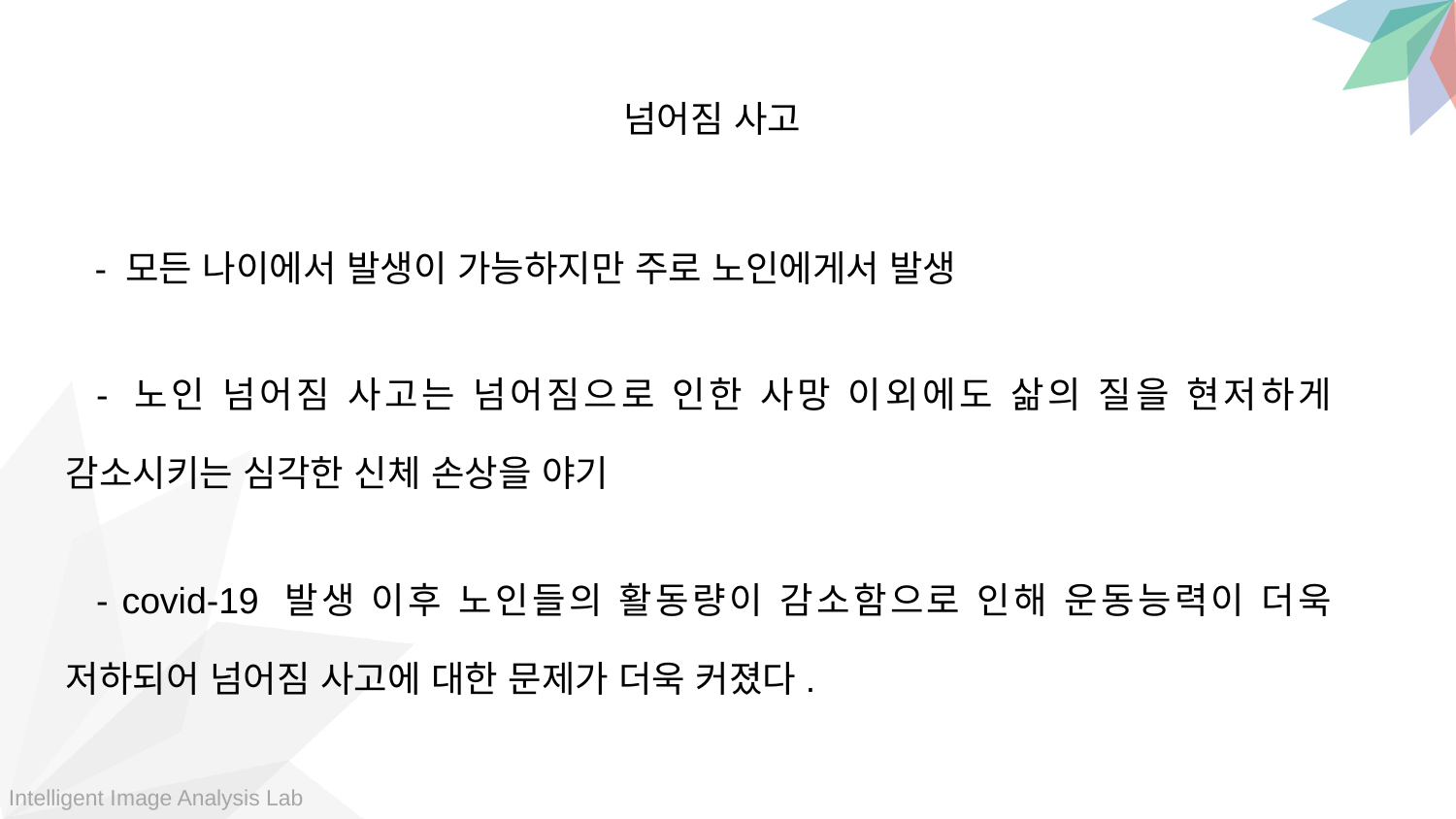

넘어짐 사고
- 모든 나이에서 발생이 가능하지만 주로 노인에게서 발생
- 노인 넘어짐 사고는 넘어짐으로 인한 사망 이외에도 삶의 질을 현저하게 감소시키는 심각한 신체 손상을 야기
- covid-19 발생 이후 노인들의 활동량이 감소함으로 인해 운동능력이 더욱 저하되어 넘어짐 사고에 대한 문제가 더욱 커졌다.